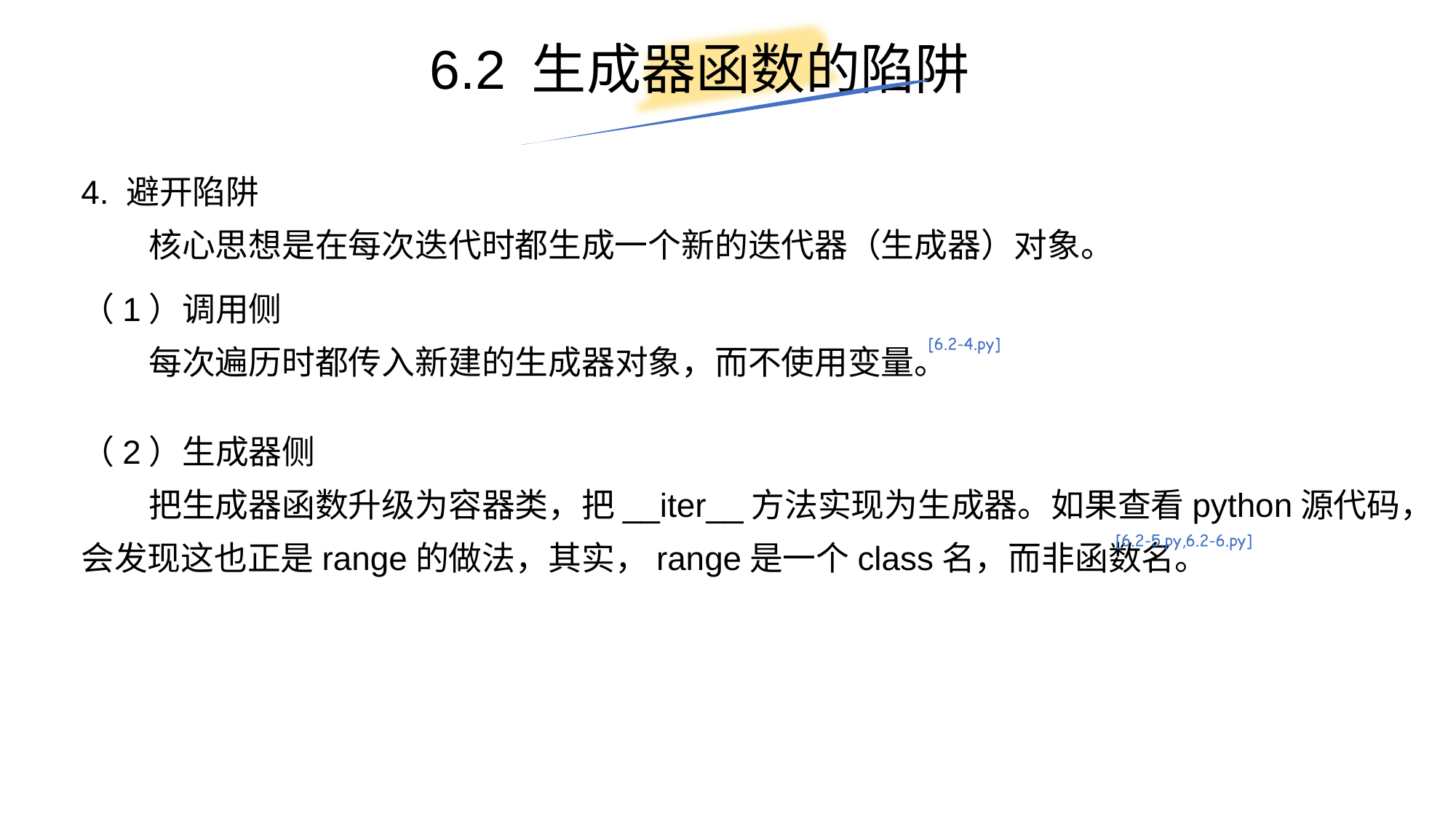

# 6.2 生成器函数的陷阱

4. 避开陷阱
        核心思想是在每次迭代时都生成一个新的迭代器（生成器）对象。
（1）调用侧
        每次遍历时都传入新建的生成器对象，而不使用变量。
[6.2-4.py]
（2）生成器侧
        把生成器函数升级为容器类，把__iter__方法实现为生成器。如果查看python源代码，会发现这也正是range的做法，其实，range是一个class名，而非函数名。
[6.2-5.py,6.2-6.py]